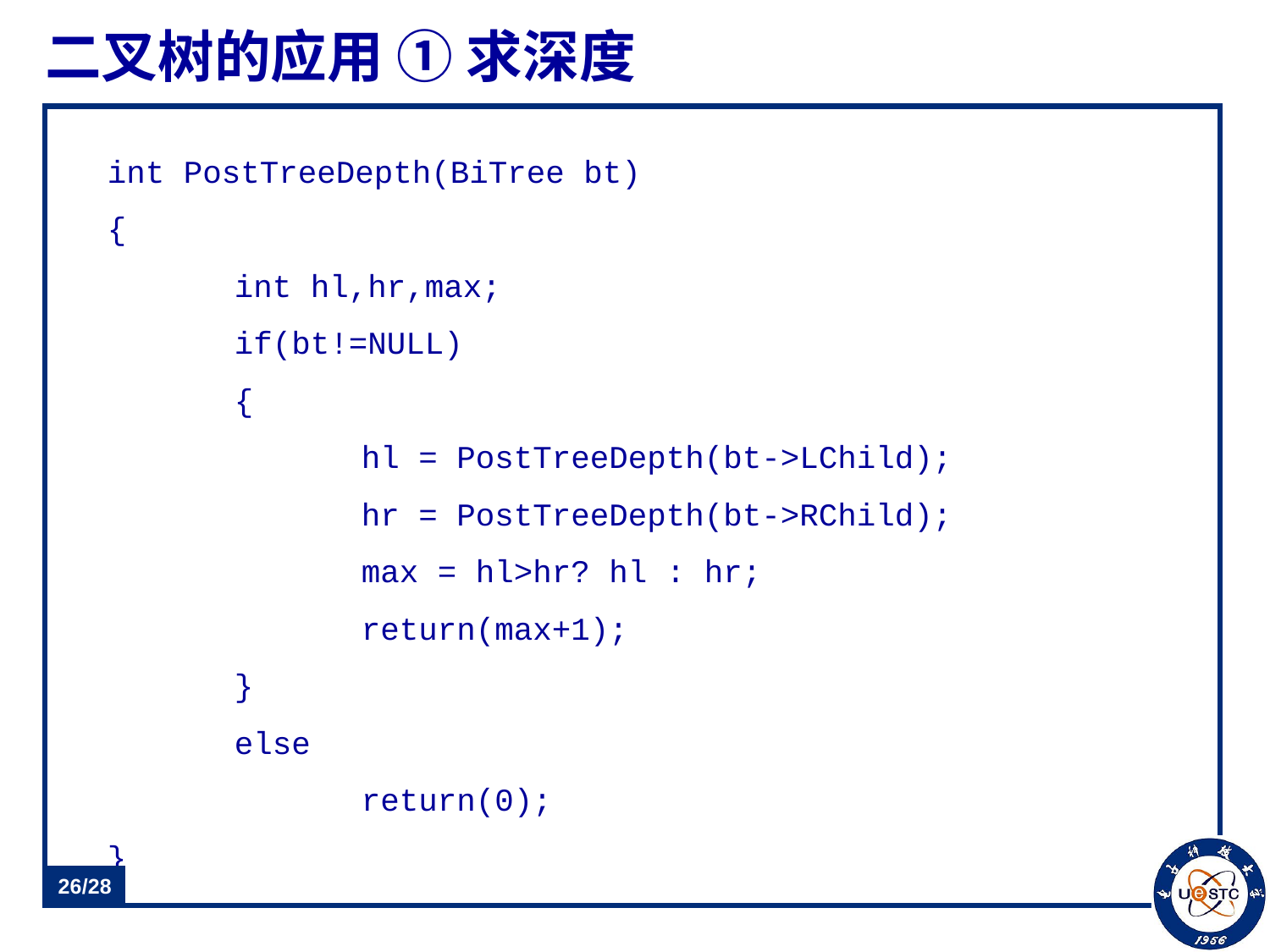

# 二叉树的应用 ① 求深度
int PostTreeDepth(BiTree bt)
{
	int hl,hr,max;
	if(bt!=NULL)
	{
		hl = PostTreeDepth(bt->LChild);
		hr = PostTreeDepth(bt->RChild);
		max = hl>hr? hl : hr;
		return(max+1);
	}
	else
		return(0);
}
26/28